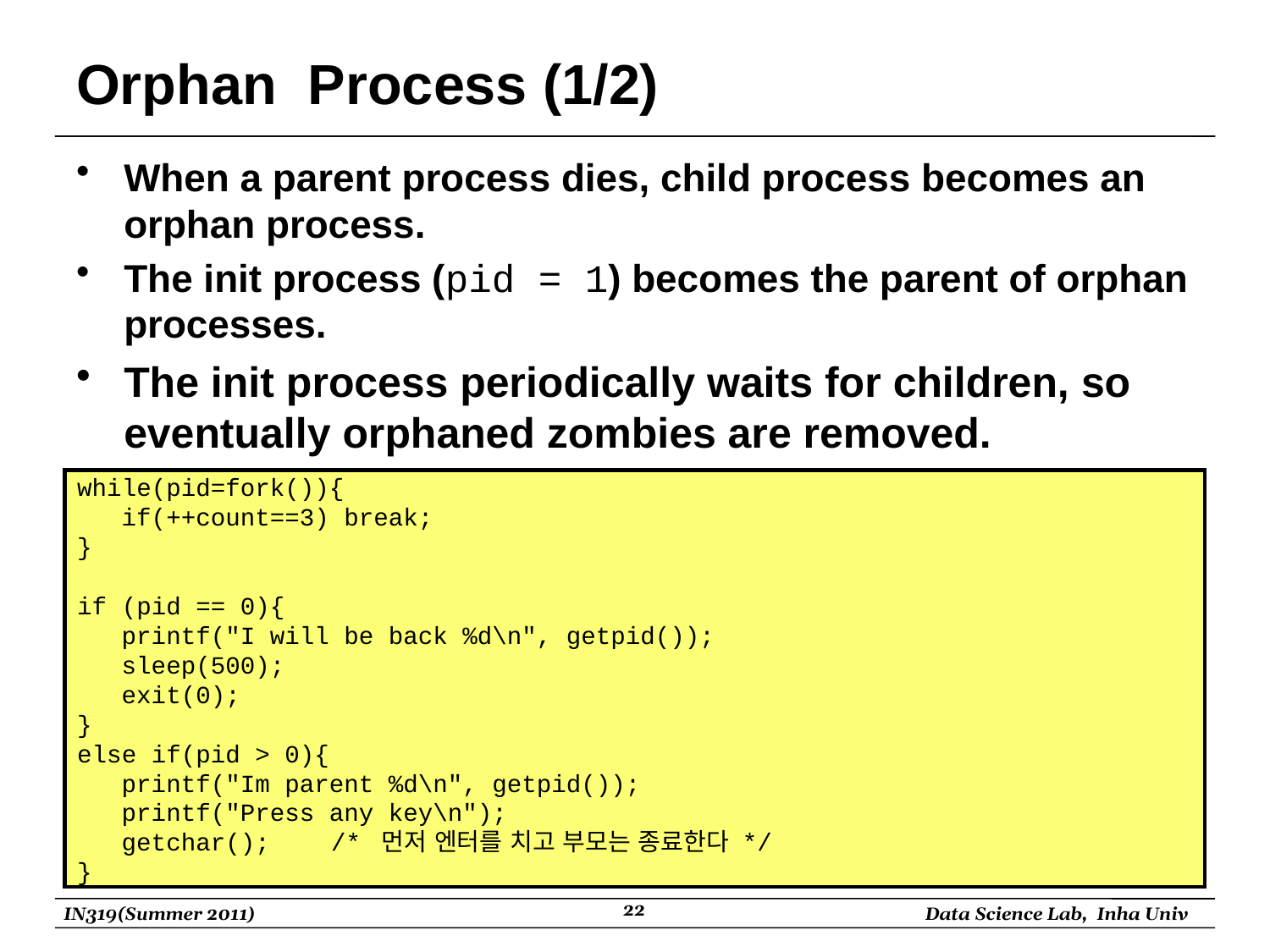

# Orphan  Process (1/2)
When a parent process dies, child process becomes an orphan process.
The init process (pid = 1) becomes the parent of orphan processes.
The init process periodically waits for children, so eventually orphaned zombies are removed.
while(pid=fork()){
   if(++count==3) break;
}

if (pid == 0){
   printf("I will be back %d\n", getpid());
   sleep(500);
   exit(0);
}
else if(pid > 0){
   printf("Im parent %d\n", getpid());
   printf("Press any key\n");
   getchar();	/* 먼저 엔터를 치고 부모는 종료한다 */
}
22